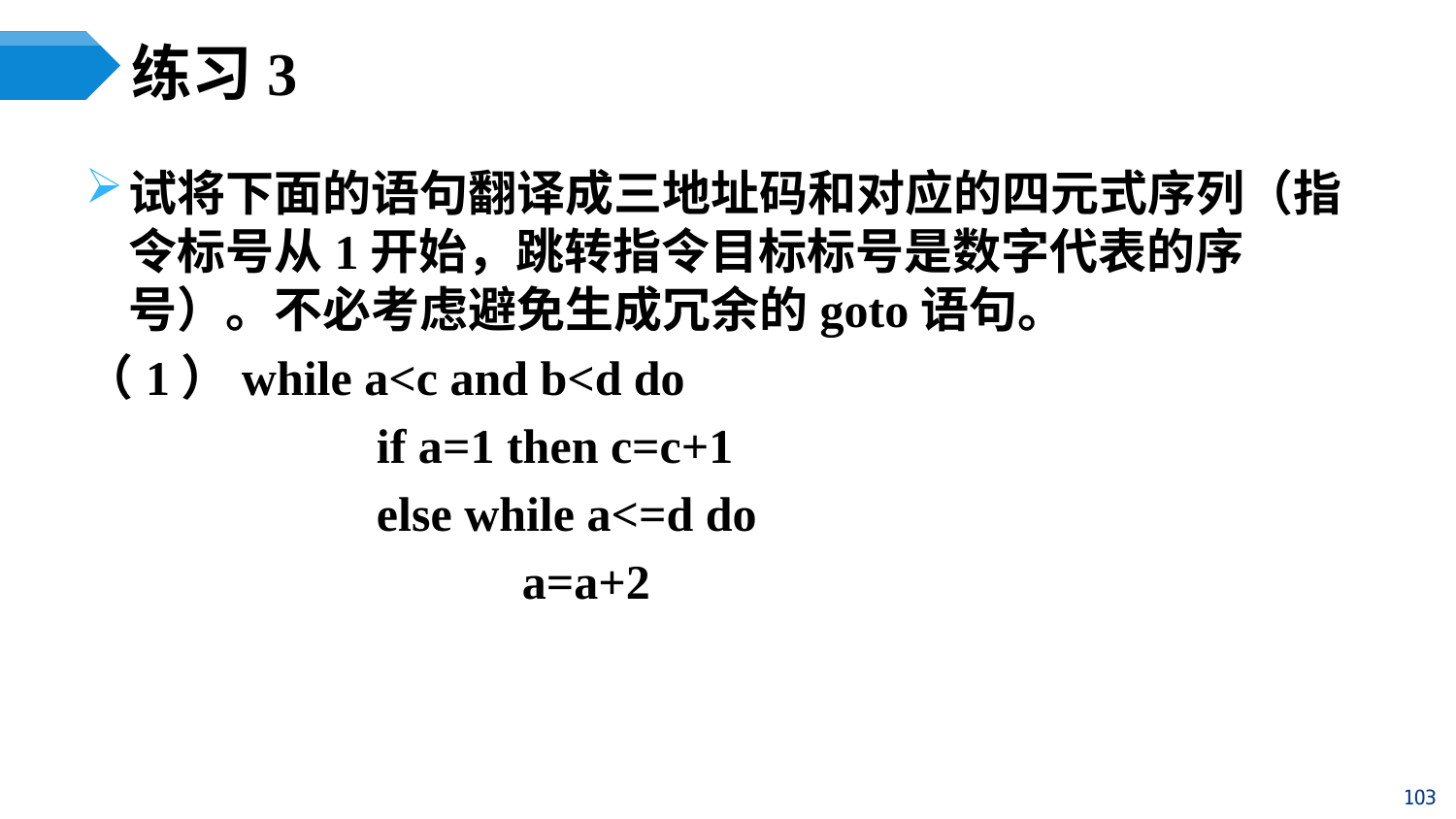

# 练习3
试将下面的语句翻译成三地址码和对应的四元式序列（指令标号从1开始，跳转指令目标标号是数字代表的序号）。不必考虑避免生成冗余的goto语句。
（1）while a<c and b<d do
		if a=1 then c=c+1
		else while a<=d do
			a=a+2

103